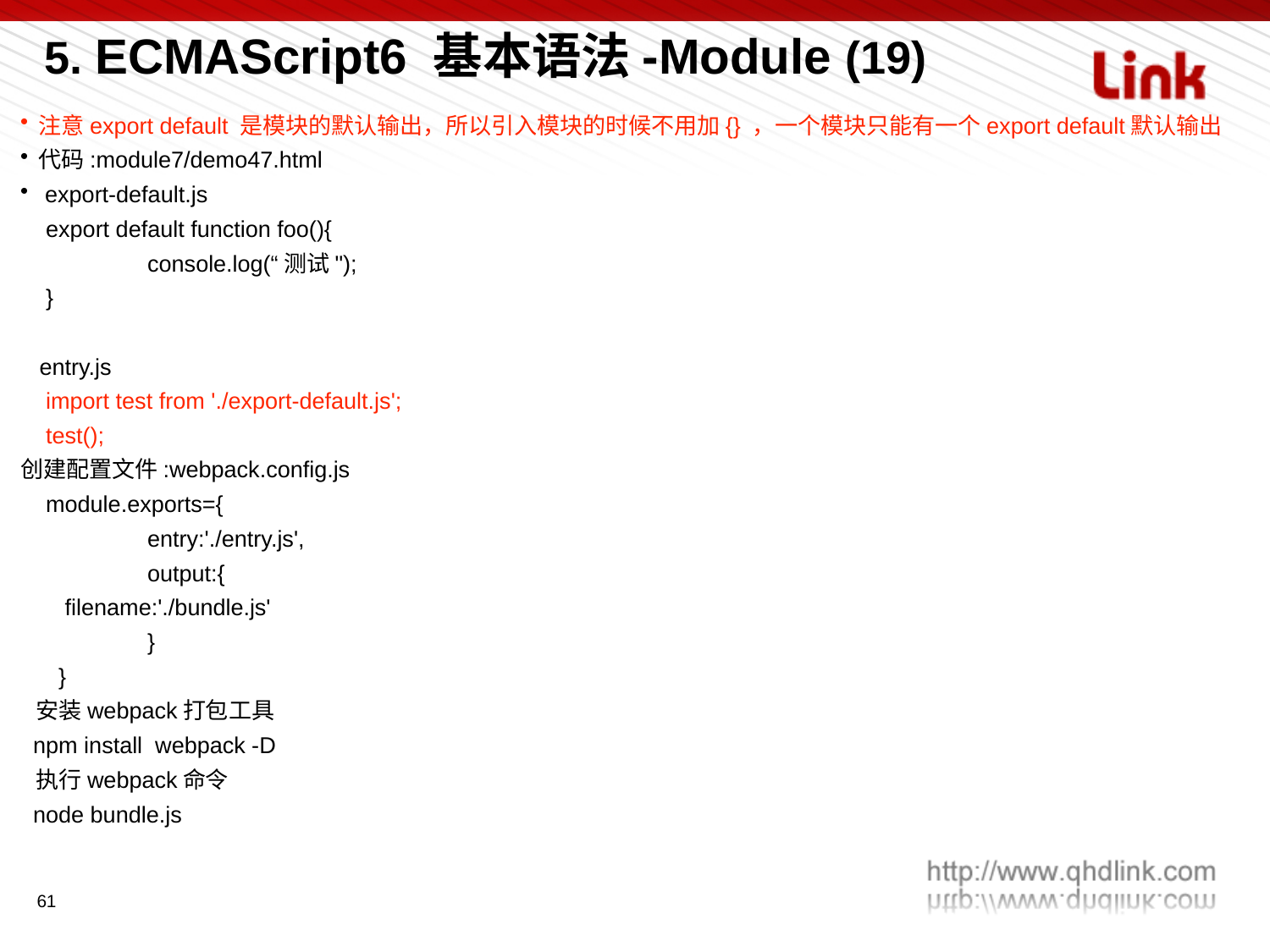

5. ECMAScript6 基本语法-Module (19)
注意export default 是模块的默认输出，所以引入模块的时候不用加{} ，一个模块只能有一个export default默认输出
代码:module7/demo47.html
 export-default.js
    export default function foo(){
	console.log(“测试");
    }

   entry.js
    import test from './export-default.js';
    test();
创建配置文件:webpack.config.js
    module.exports={
	entry:'./entry.js',
	output:{
       filename:'./bundle.js'
	}
      }
  安装webpack打包工具
  npm install  webpack -D
  执行webpack命令
  node bundle.js

61